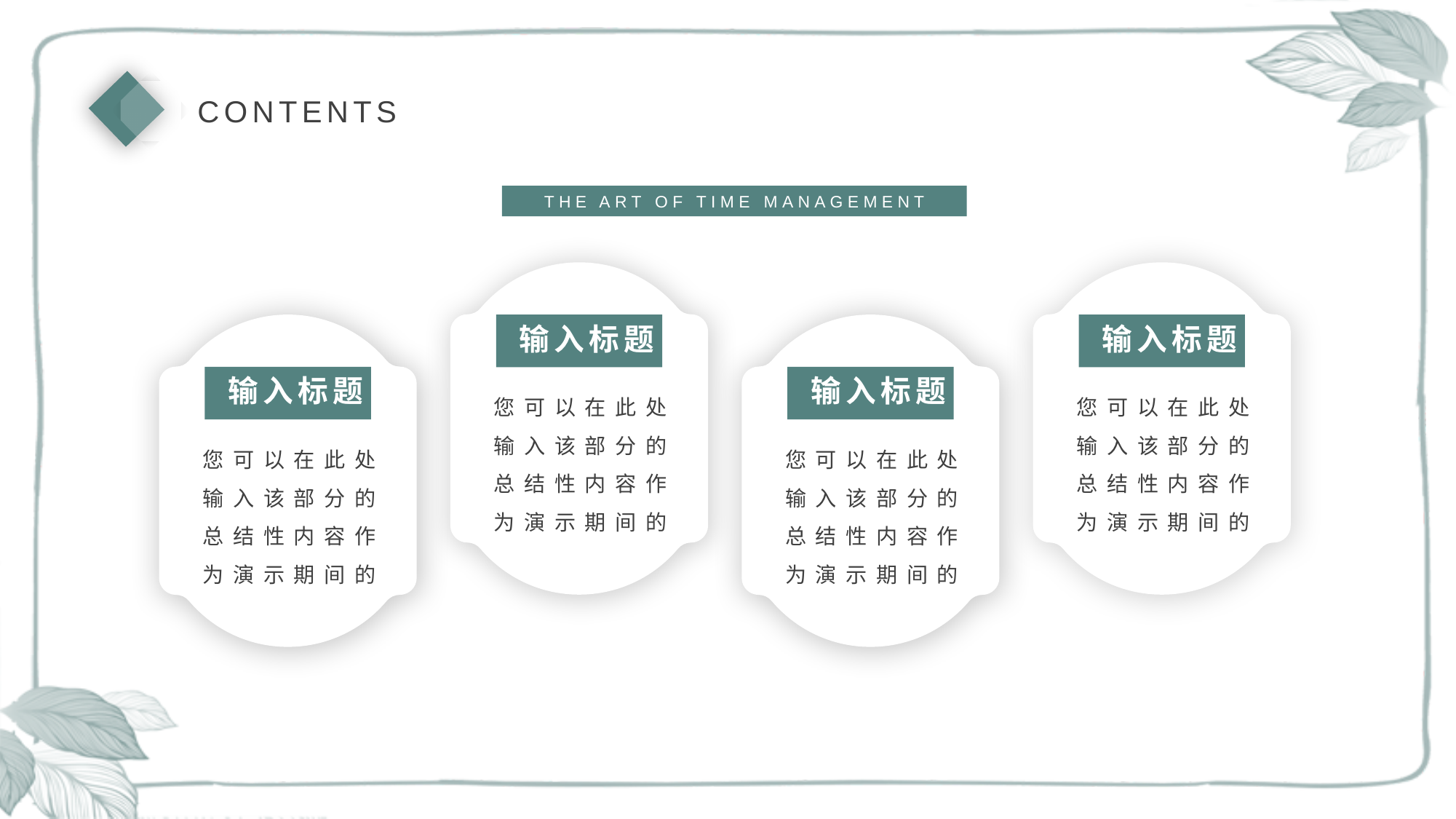

CONTENTS
THE ART OF TIME MANAGEMENT

输入标题
您可以在此处输入该部分的总结性内容作为演示期间的

输入标题
您可以在此处输入该部分的总结性内容作为演示期间的

输入标题
您可以在此处输入该部分的总结性内容作为演示期间的

输入标题
您可以在此处输入该部分的总结性内容作为演示期间的